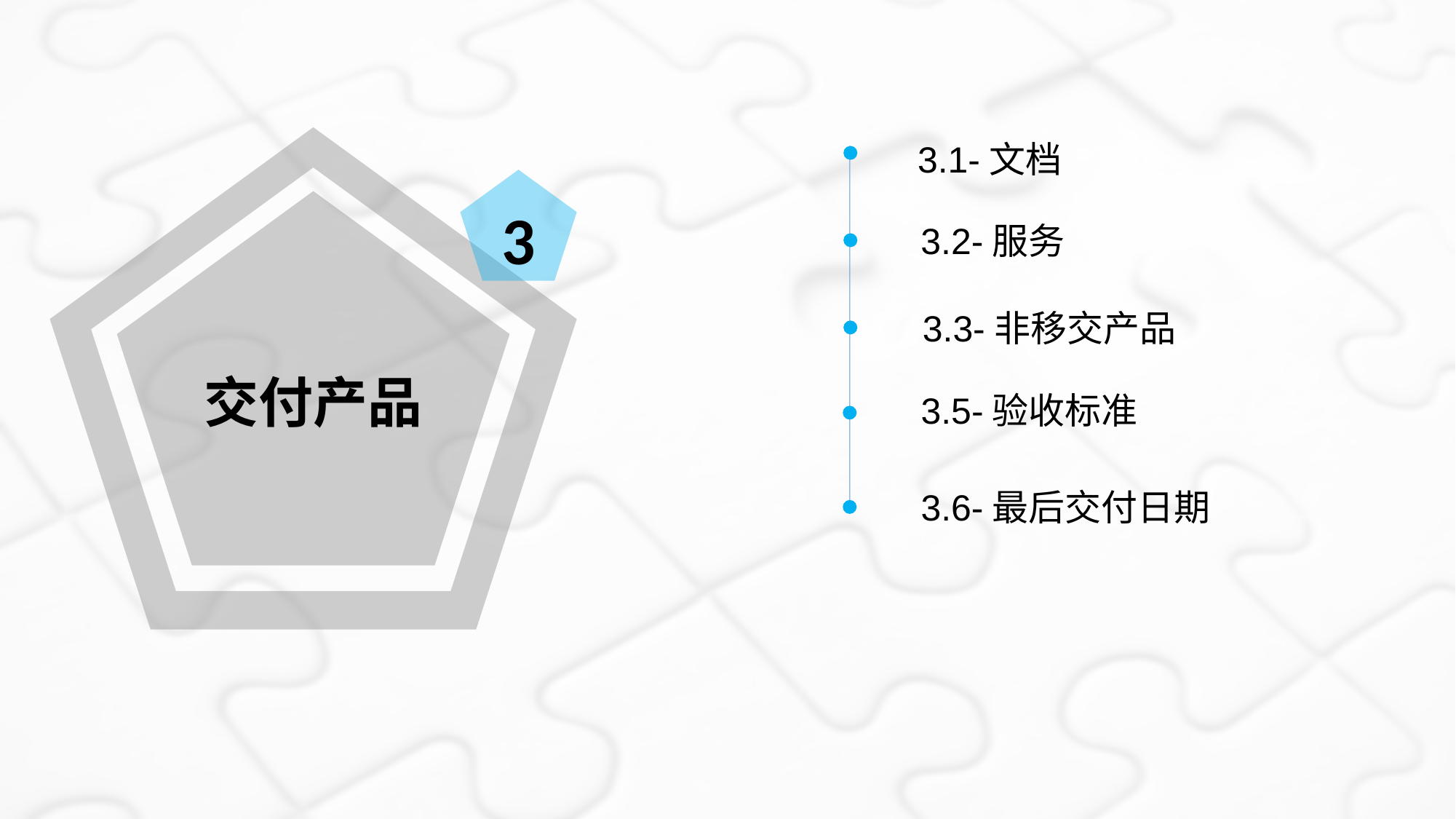

3.1-文档

3.2-服务

3.3-非移交产品

3.5-验收标准

3

交付产品
3.6-最后交付日期